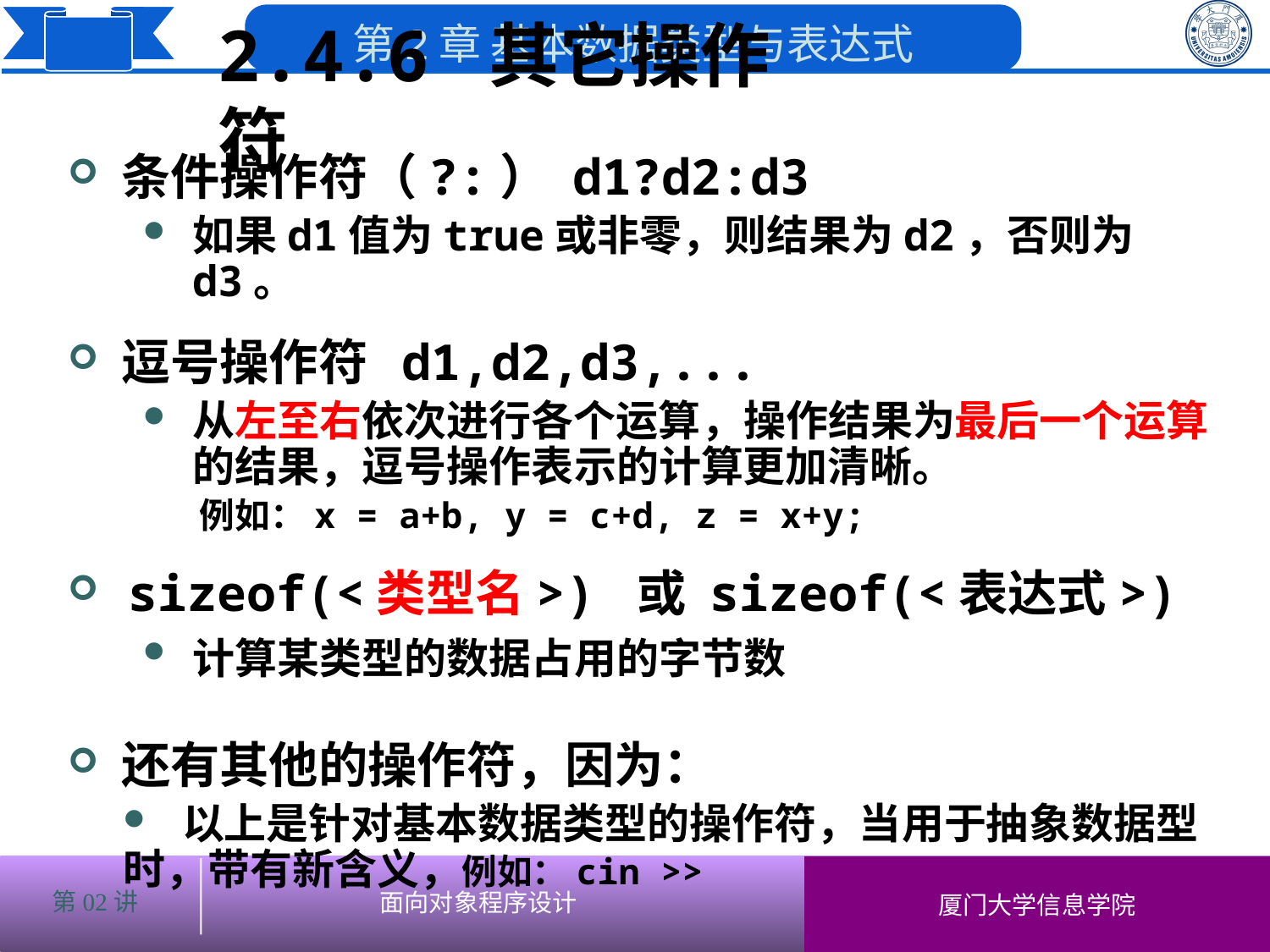

# 2.4.6 其它操作符
 条件操作符（?:） d1?d2:d3
如果d1值为true或非零，则结果为d2，否则为d3。

 逗号操作符  d1,d2,d3,...
从左至右依次进行各个运算，操作结果为最后一个运算的结果，逗号操作表示的计算更加清晰。
      例如：x = a+b, y = c+d, z = x+y;

 sizeof(<类型名>) 或 sizeof(<表达式>)
计算某类型的数据占用的字节数

 还有其他的操作符，因为：
  以上是针对基本数据类型的操作符，当用于抽象数据型时，带有新含义，例如：cin >>
36